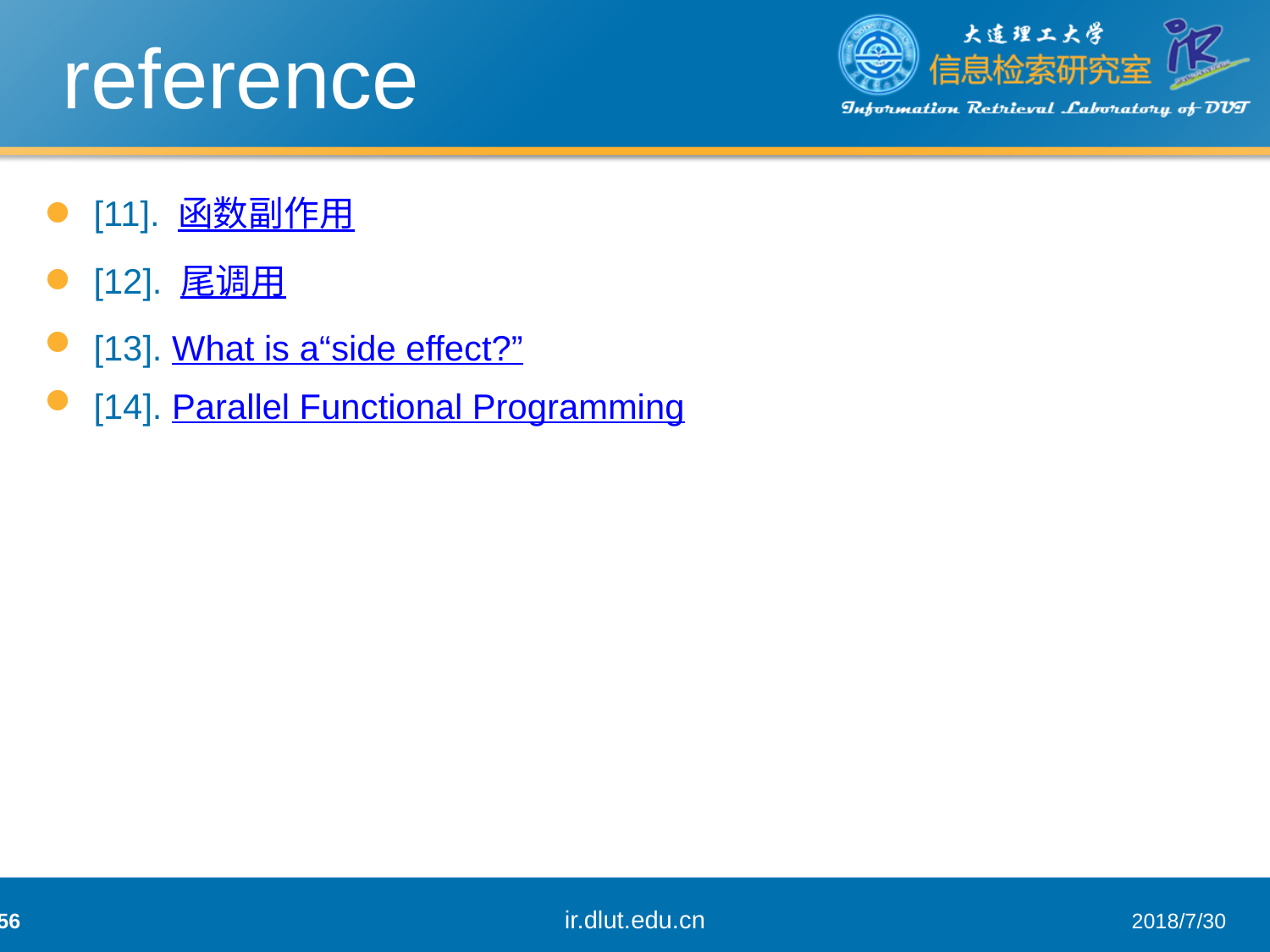

# reference
[11]. 函数副作用
[12]. 尾调用
[13]. What is a“side effect?”
[14]. Parallel Functional Programming